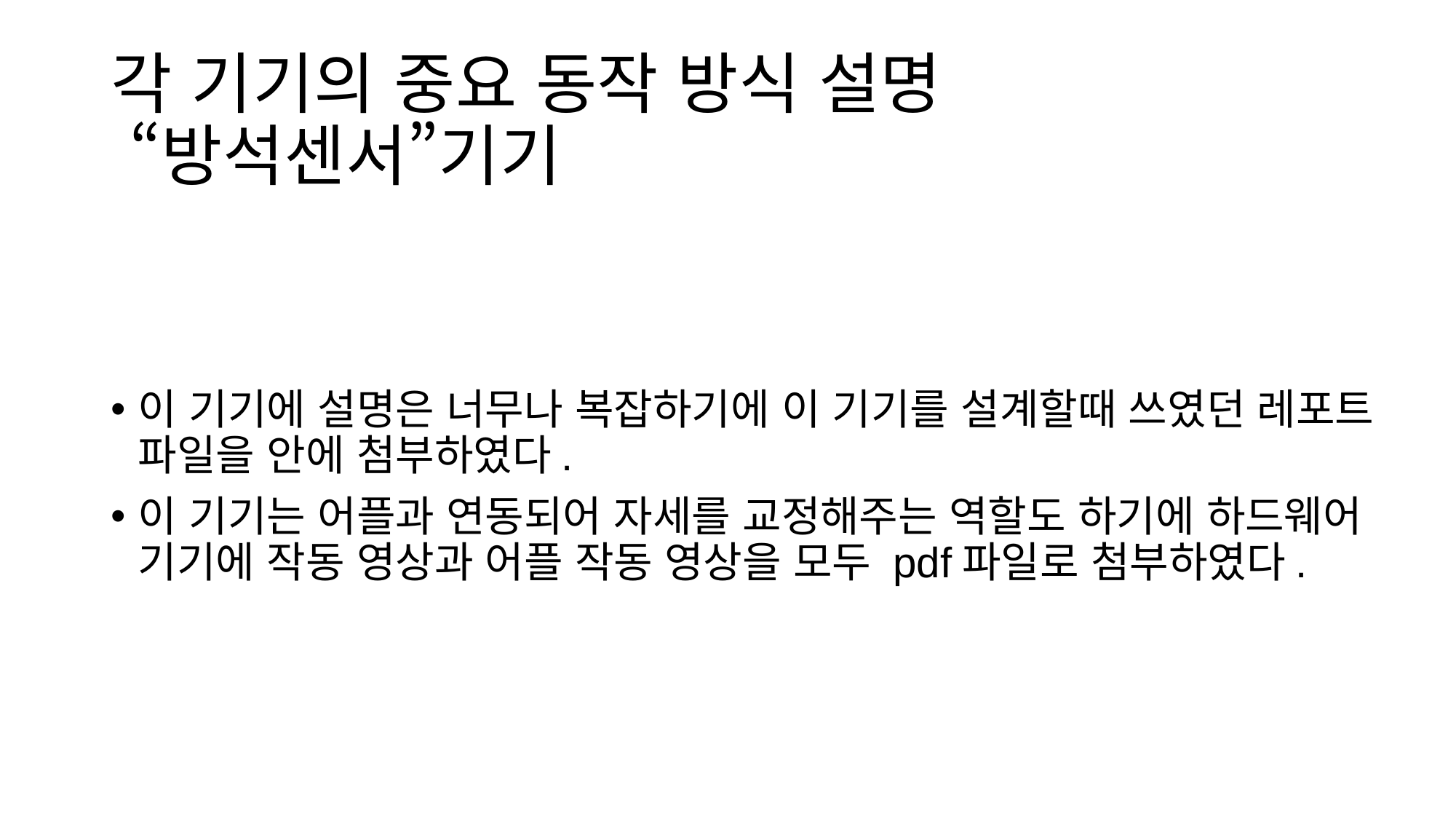

# 각 기기의 중요 동작 방식 설명 “방석센서”기기

이 기기에 설명은 너무나 복잡하기에 이 기기를 설계할때 쓰였던 레포트 파일을 안에 첨부하였다.
이 기기는 어플과 연동되어 자세를 교정해주는 역할도 하기에 하드웨어 기기에 작동 영상과 어플 작동 영상을 모두 pdf파일로 첨부하였다.